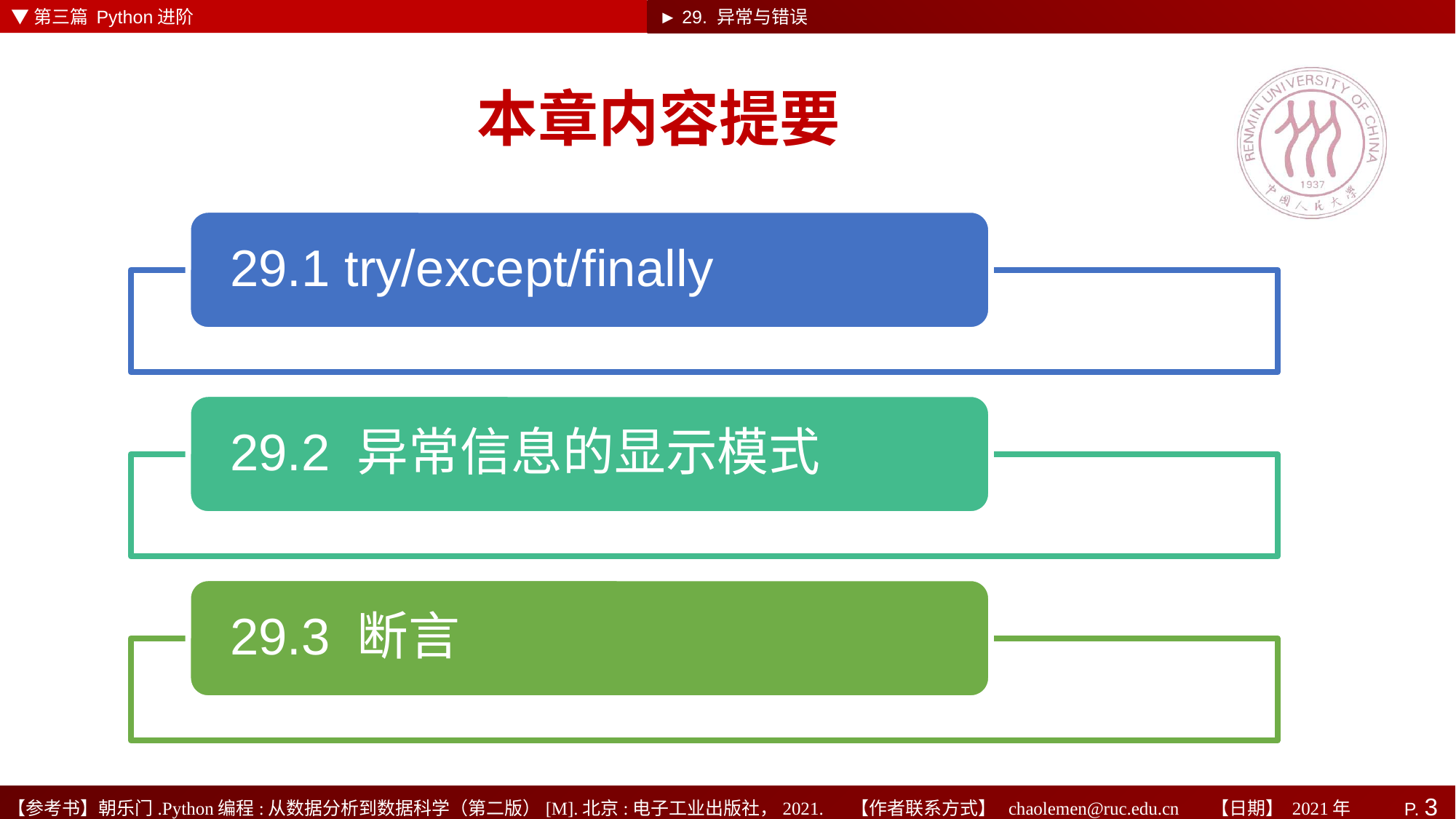

▼第三篇 Python进阶
► 29. 异常与错误
# 本章内容提要
29.1 try/except/finally
29.2 异常信息的显示模式
29.3 断言